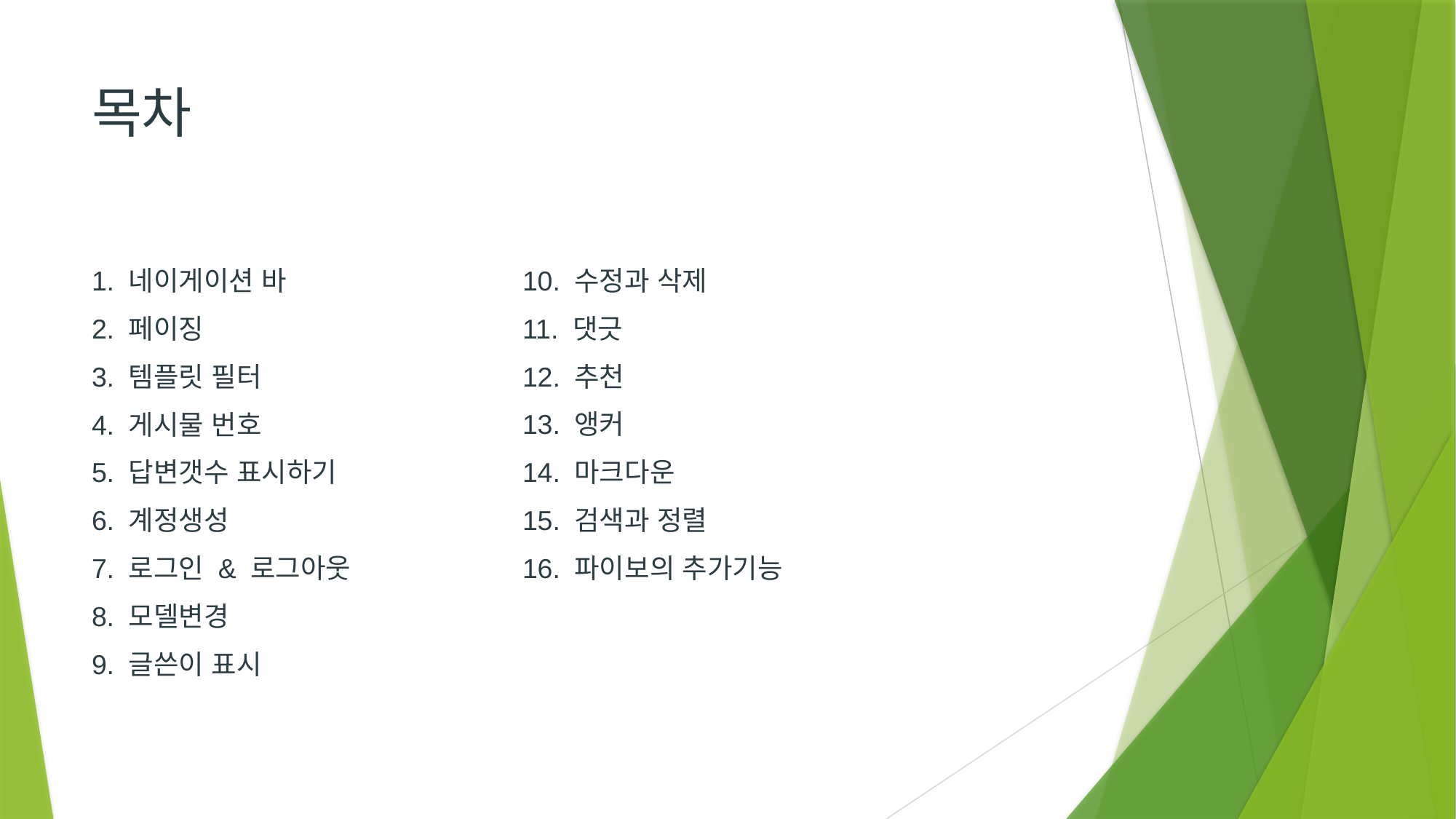

# 목차
1. 네이게이션 바
2. 페이징
3. 템플릿 필터
4. 게시물 번호
5. 답변갯수 표시하기
6. 계정생성
7. 로그인 & 로그아웃
8. 모델변경
9. 글쓴이 표시
10. 수정과 삭제
11. 댓긋
12. 추천
13. 앵커
14. 마크다운
15. 검색과 정렬
16. 파이보의 추가기능